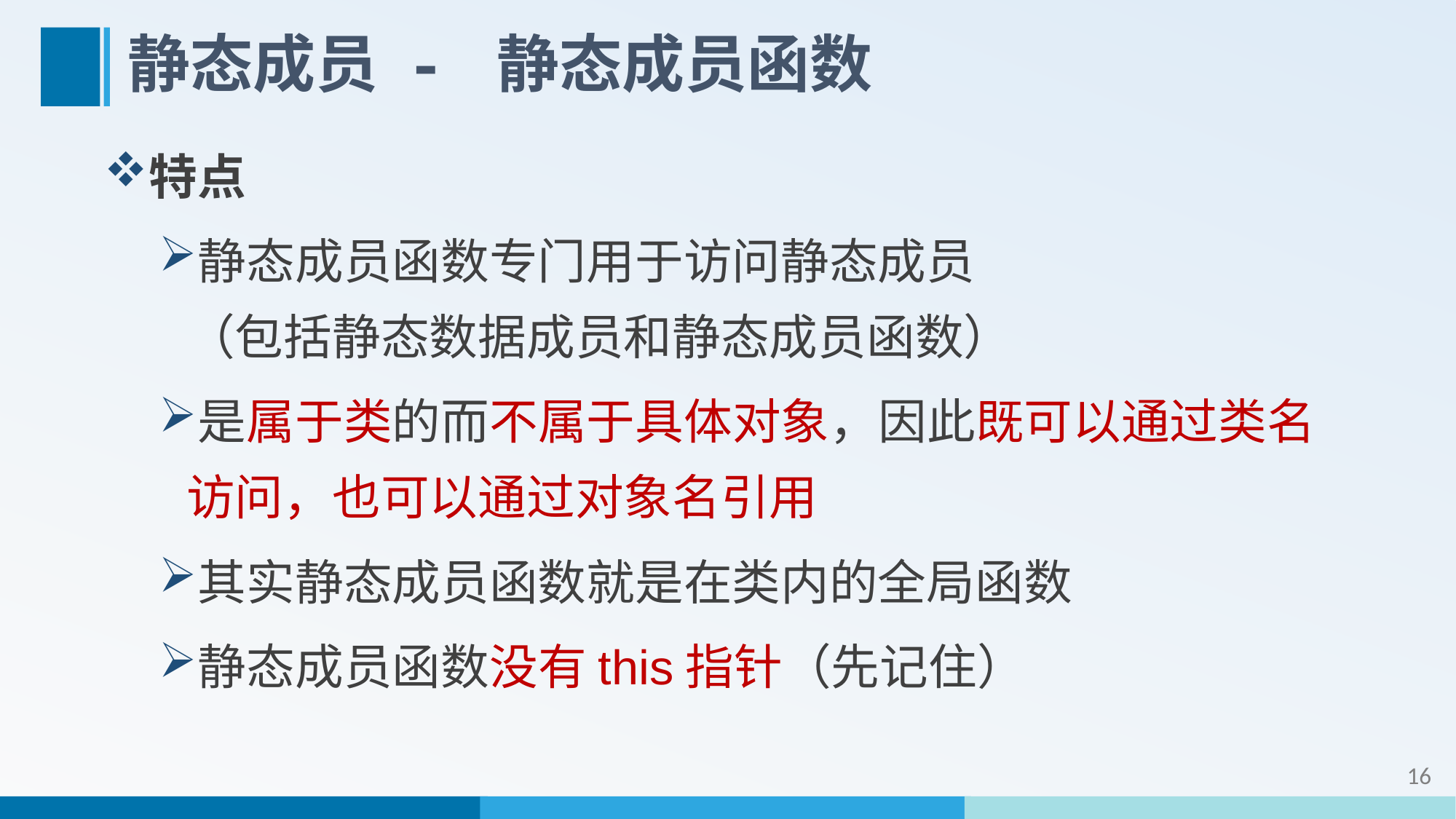

# 静态成员 - 静态成员函数
特点
静态成员函数专门用于访问静态成员
（包括静态数据成员和静态成员函数）
是属于类的而不属于具体对象，因此既可以通过类名访问，也可以通过对象名引用
其实静态成员函数就是在类内的全局函数
静态成员函数没有this指针（先记住）